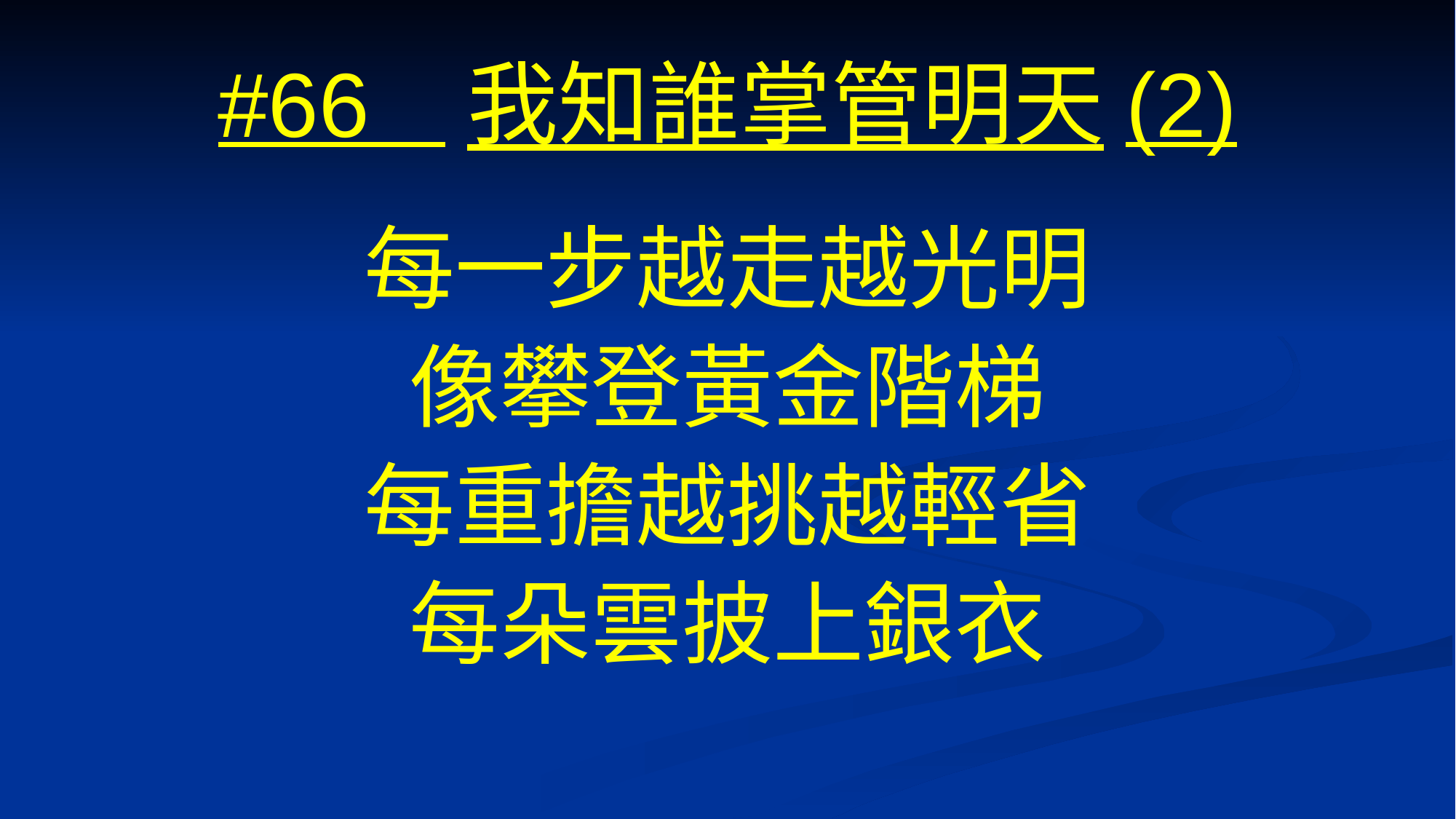

# #66   我知誰掌管明天(2)
每一步越走越光明
像攀登黃金階梯
每重擔越挑越輕省
每朵雲披上銀衣